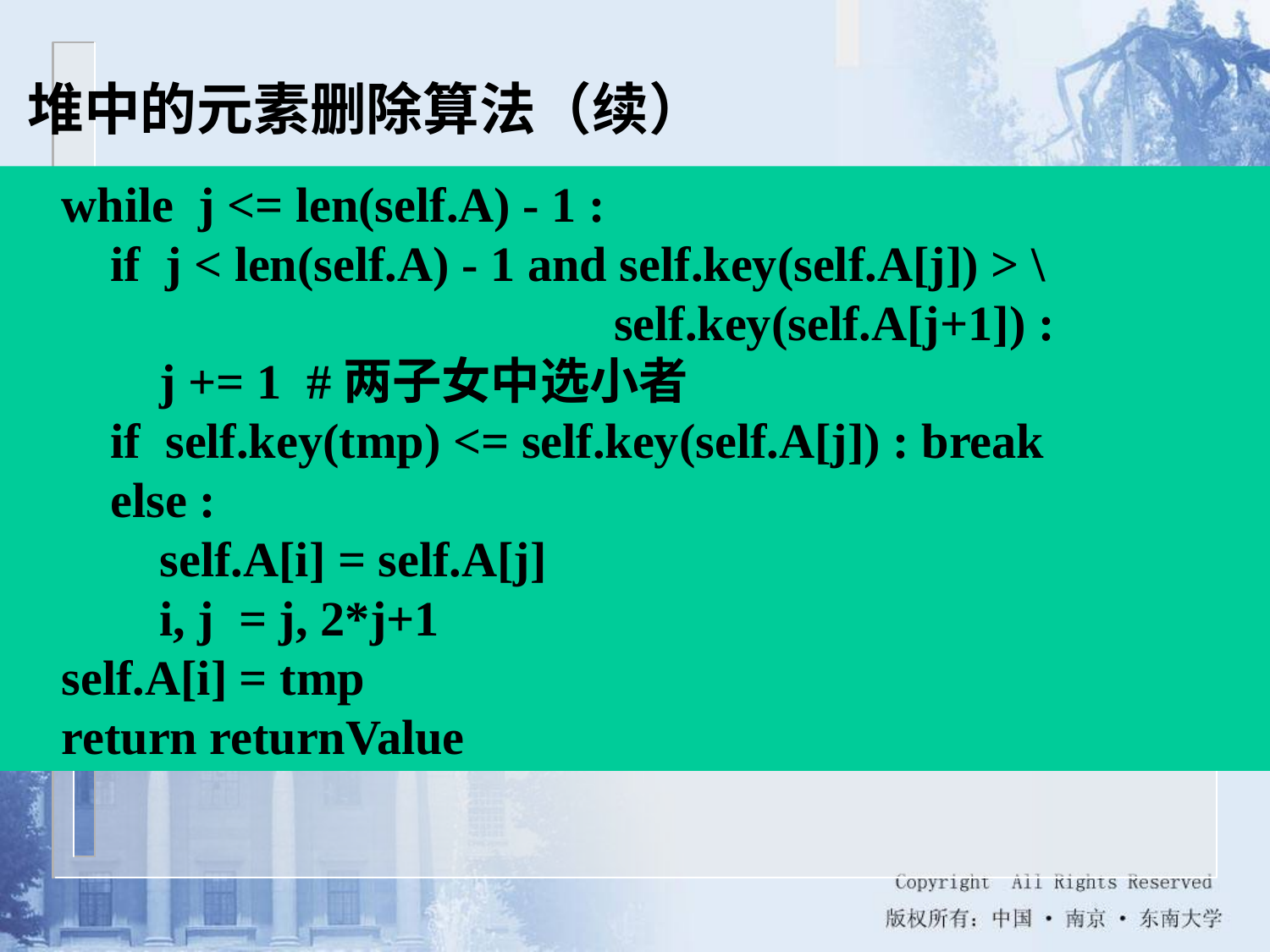

堆中的元素删除算法（续）
    while  j <= len(self.A) - 1 :
        if  j < len(self.A) - 1 and self.key(self.A[j]) > \
                                                 self.key(self.A[j+1]) :
            j += 1  #两子女中选小者
        if  self.key(tmp) <= self.key(self.A[j]) : break
        else :
            self.A[i] = self.A[j]
            i, j  = j, 2*j+1
    self.A[i] = tmp
    return returnValue